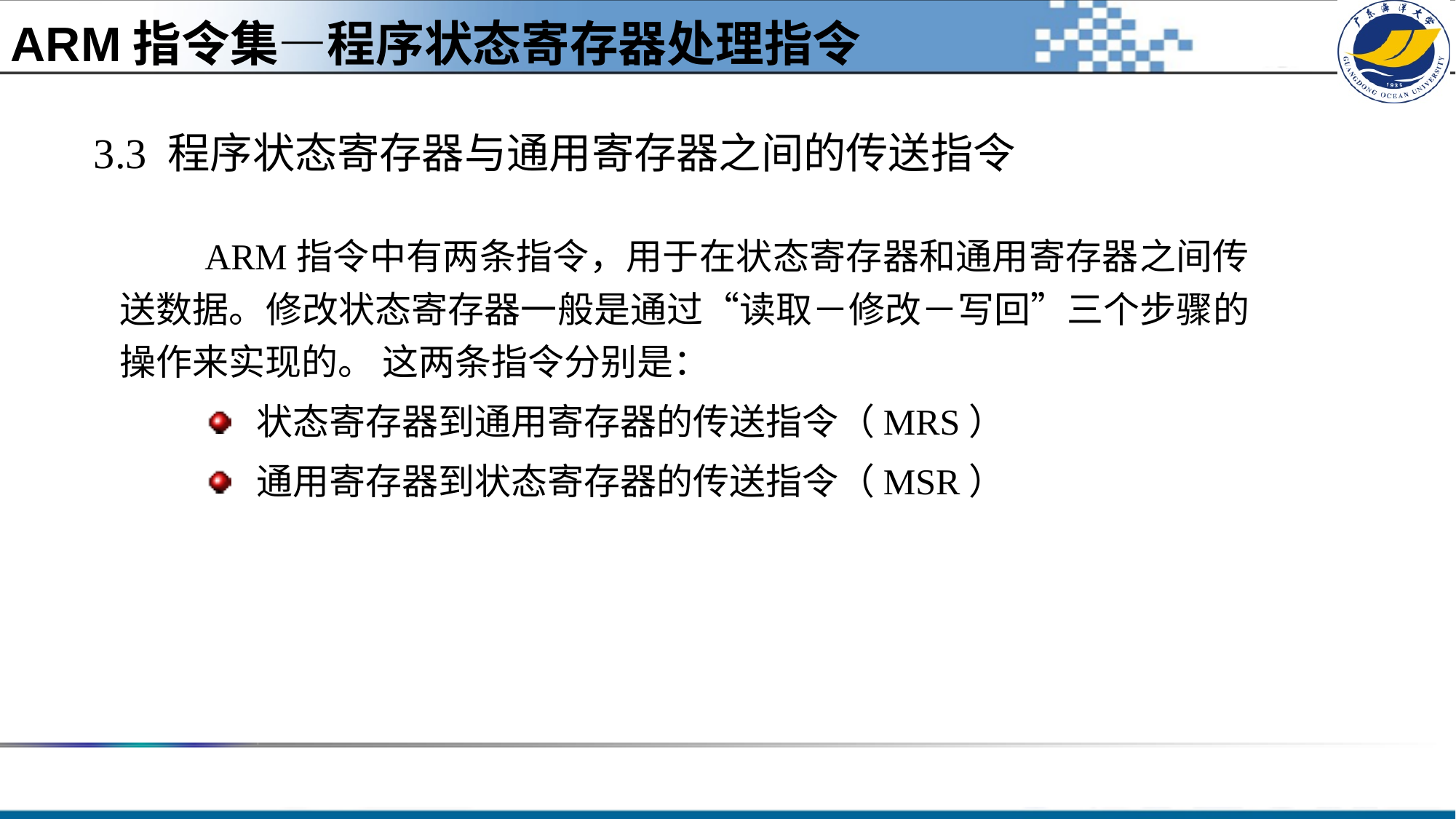

ARM指令集—程序状态寄存器处理指令
3.3 程序状态寄存器与通用寄存器之间的传送指令
       ARM指令中有两条指令，用于在状态寄存器和通用寄存器之间传送数据。修改状态寄存器一般是通过“读取－修改－写回”三个步骤的操作来实现的。 这两条指令分别是：
  状态寄存器到通用寄存器的传送指令（MRS）
  通用寄存器到状态寄存器的传送指令（MSR）
79